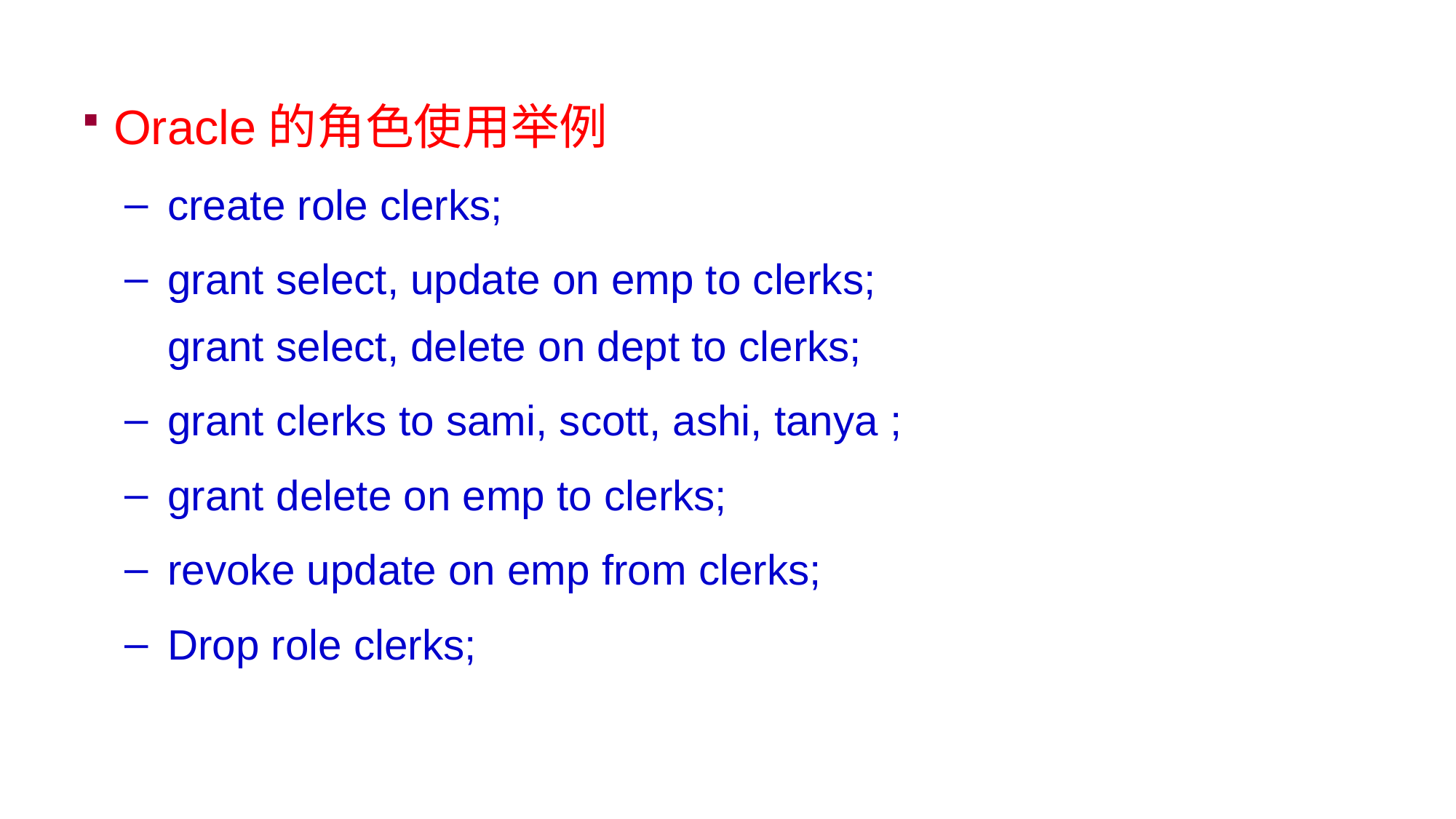

Oracle的角色使用举例
create role clerks;
grant select, update on emp to clerks;
grant select, delete on dept to clerks;
grant clerks to sami, scott, ashi, tanya ;
grant delete on emp to clerks;
revoke update on emp from clerks;
Drop role clerks;
47